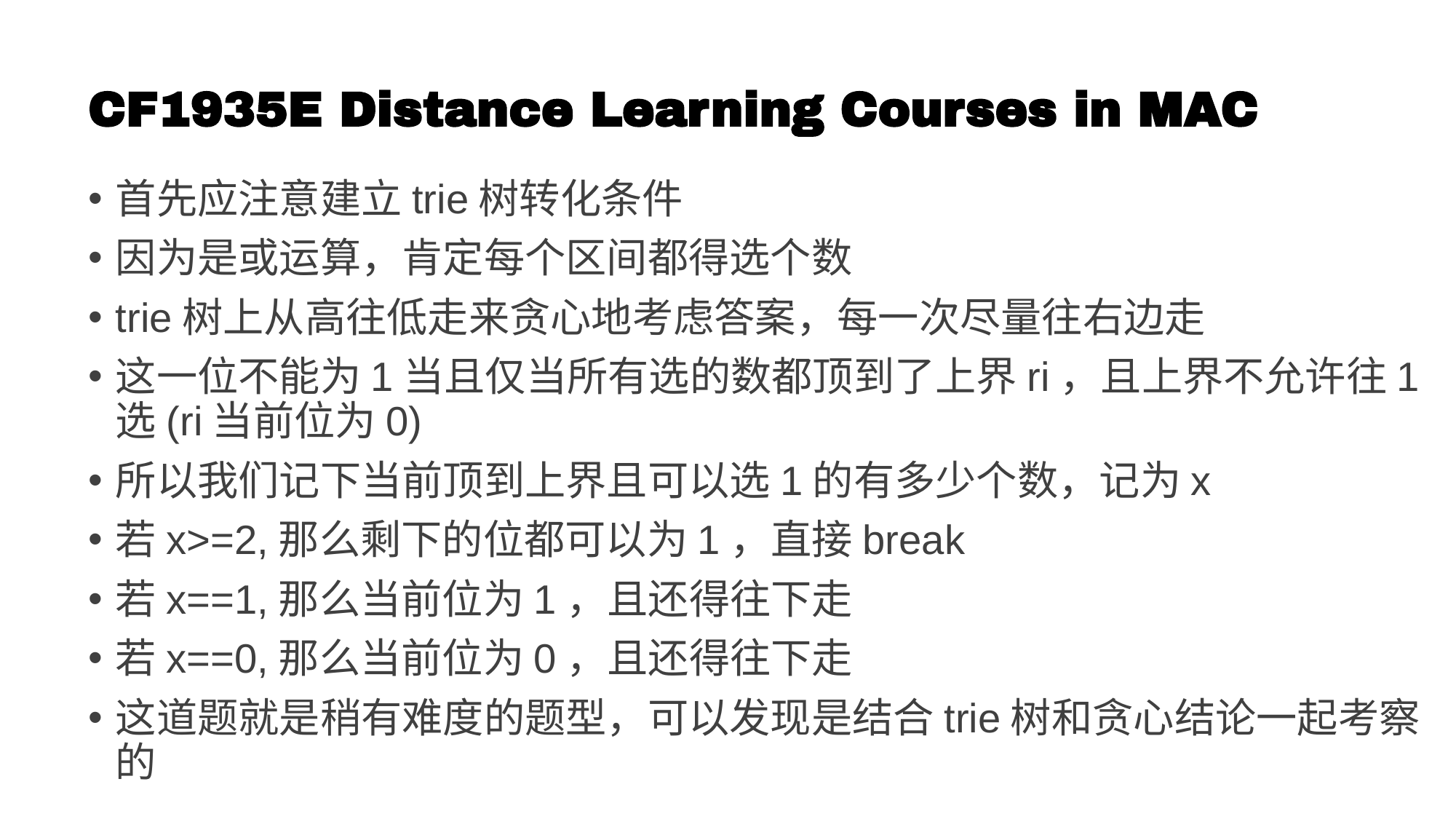

# CF1935E Distance Learning Courses in MAC
首先应注意建立trie树转化条件
因为是或运算，肯定每个区间都得选个数
trie树上从高往低走来贪心地考虑答案，每一次尽量往右边走
这一位不能为1当且仅当所有选的数都顶到了上界ri，且上界不允许往1选(ri当前位为0)
所以我们记下当前顶到上界且可以选1的有多少个数，记为x
若x>=2,那么剩下的位都可以为1，直接break
若x==1,那么当前位为1，且还得往下走
若x==0,那么当前位为0，且还得往下走
这道题就是稍有难度的题型，可以发现是结合trie树和贪心结论一起考察的